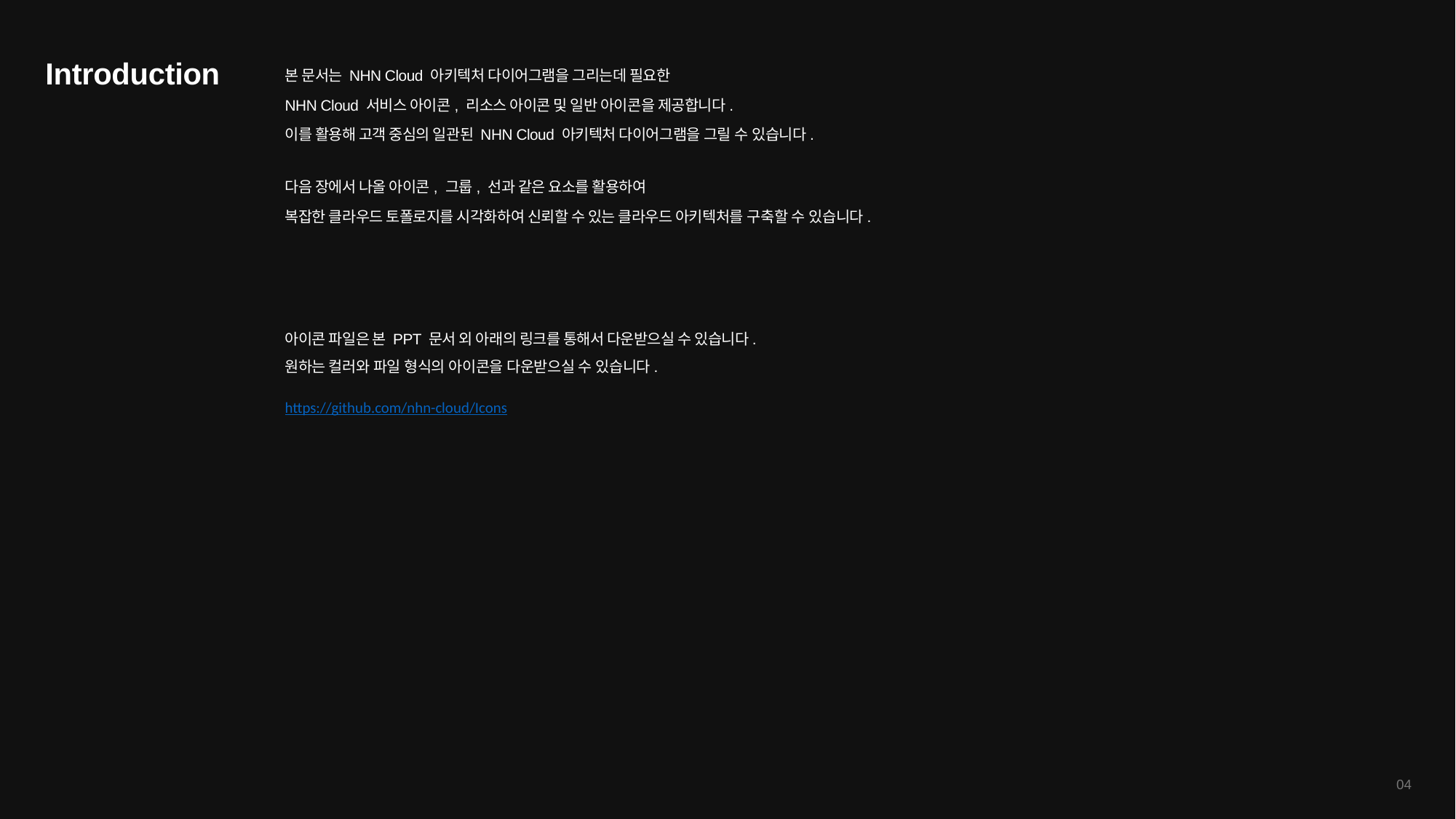

본 문서는 NHN Cloud 아키텍처 다이어그램을 그리는데 필요한
NHN Cloud 서비스 아이콘, 리소스 아이콘 및 일반 아이콘을 제공합니다.
이를 활용해 고객 중심의 일관된 NHN Cloud 아키텍처 다이어그램을 그릴 수 있습니다.
Introduction
다음 장에서 나올 아이콘, 그룹, 선과 같은 요소를 활용하여
복잡한 클라우드 토폴로지를 시각화하여 신뢰할 수 있는 클라우드 아키텍처를 구축할 수 있습니다.

아이콘 파일은 본 PPT 문서 외 아래의 링크를 통해서 다운받으실 수 있습니다.
원하는 컬러와 파일 형식의 아이콘을 다운받으실 수 있습니다.
https://github.com/nhn-cloud/Icons
04